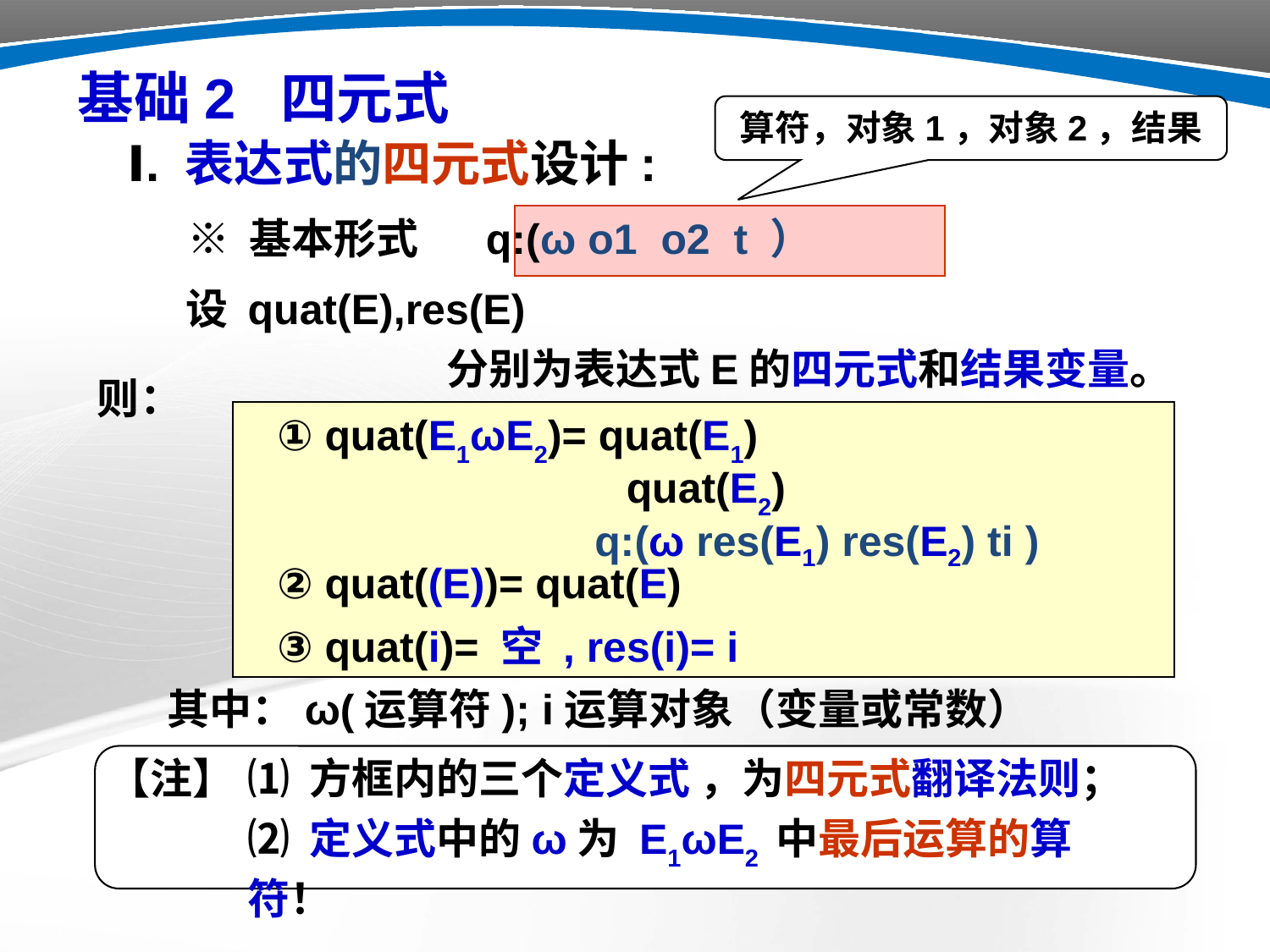

基础2  四元式
算符，对象1，对象2，结果
Ⅰ. 表达式的四元式设计:
※ 基本形式      q:(ω o1  o2  t ）

    设 quat(E),res(E)
分别为表达式E的四元式和结果变量。
则：

① quat(E1ωE2)= quat(E1)
quat(E2)
q:(ω res(E1) res(E2) ti )
② quat((E))= quat(E)
③ quat(i)= 空 , res(i)= i
其中：ω(运算符); i运算对象（变量或常数）

【注】
⑴ 方框内的三个定义式 ，为四元式翻译法则；
⑵ 定义式中的ω为 E1ωE2 中最后运算的算符！